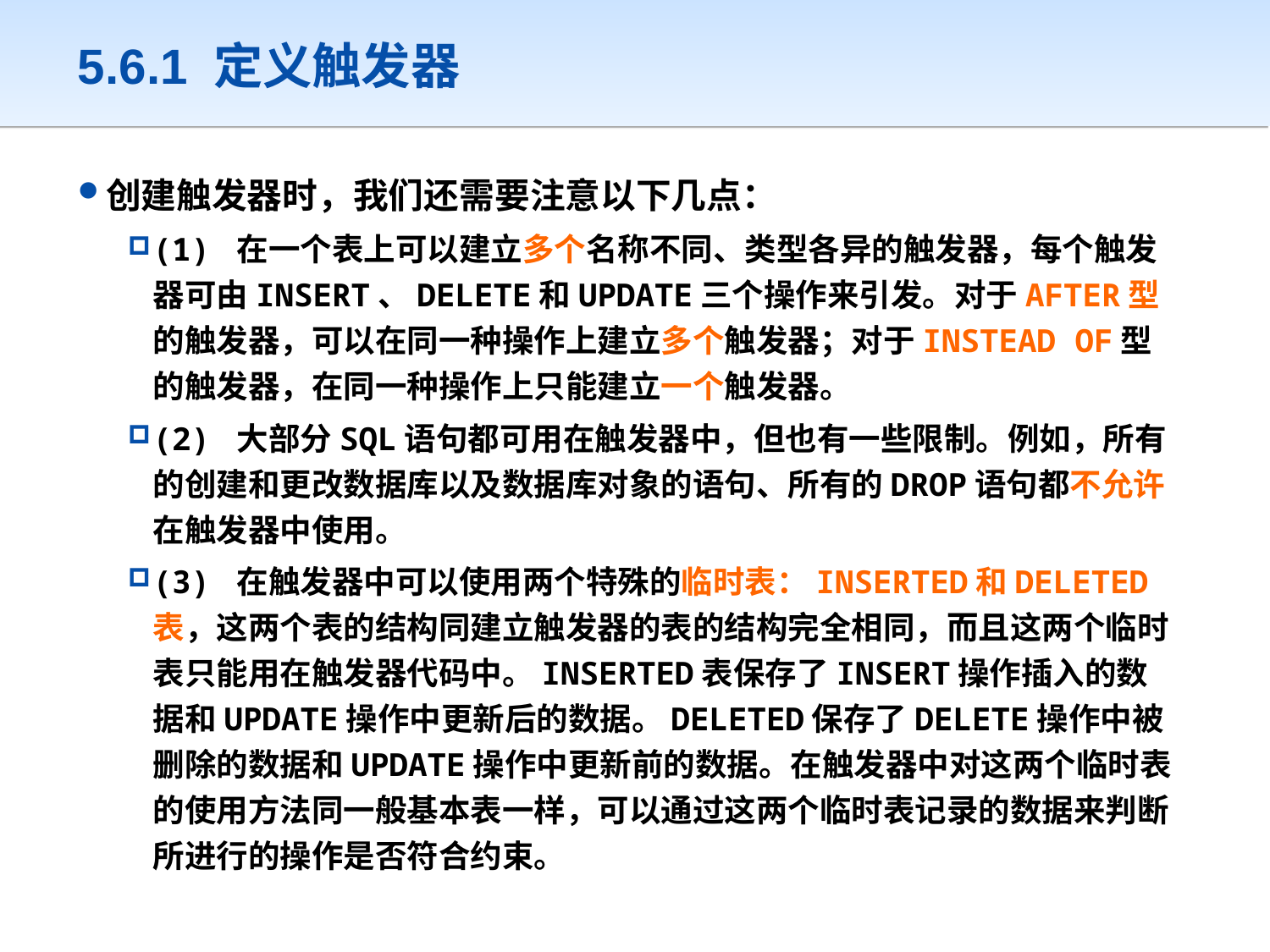

# 5.6.1 定义触发器
创建触发器时，我们还需要注意以下几点：
(1) 在一个表上可以建立多个名称不同、类型各异的触发器，每个触发器可由INSERT、DELETE和UPDATE三个操作来引发。对于AFTER型的触发器，可以在同一种操作上建立多个触发器；对于INSTEAD OF型的触发器，在同一种操作上只能建立一个触发器。
(2) 大部分SQL语句都可用在触发器中，但也有一些限制。例如，所有的创建和更改数据库以及数据库对象的语句、所有的DROP语句都不允许在触发器中使用。
(3) 在触发器中可以使用两个特殊的临时表：INSERTED和DELETED表，这两个表的结构同建立触发器的表的结构完全相同，而且这两个临时表只能用在触发器代码中。INSERTED表保存了INSERT操作插入的数据和UPDATE操作中更新后的数据。DELETED保存了DELETE操作中被删除的数据和UPDATE操作中更新前的数据。在触发器中对这两个临时表的使用方法同一般基本表一样，可以通过这两个临时表记录的数据来判断所进行的操作是否符合约束。